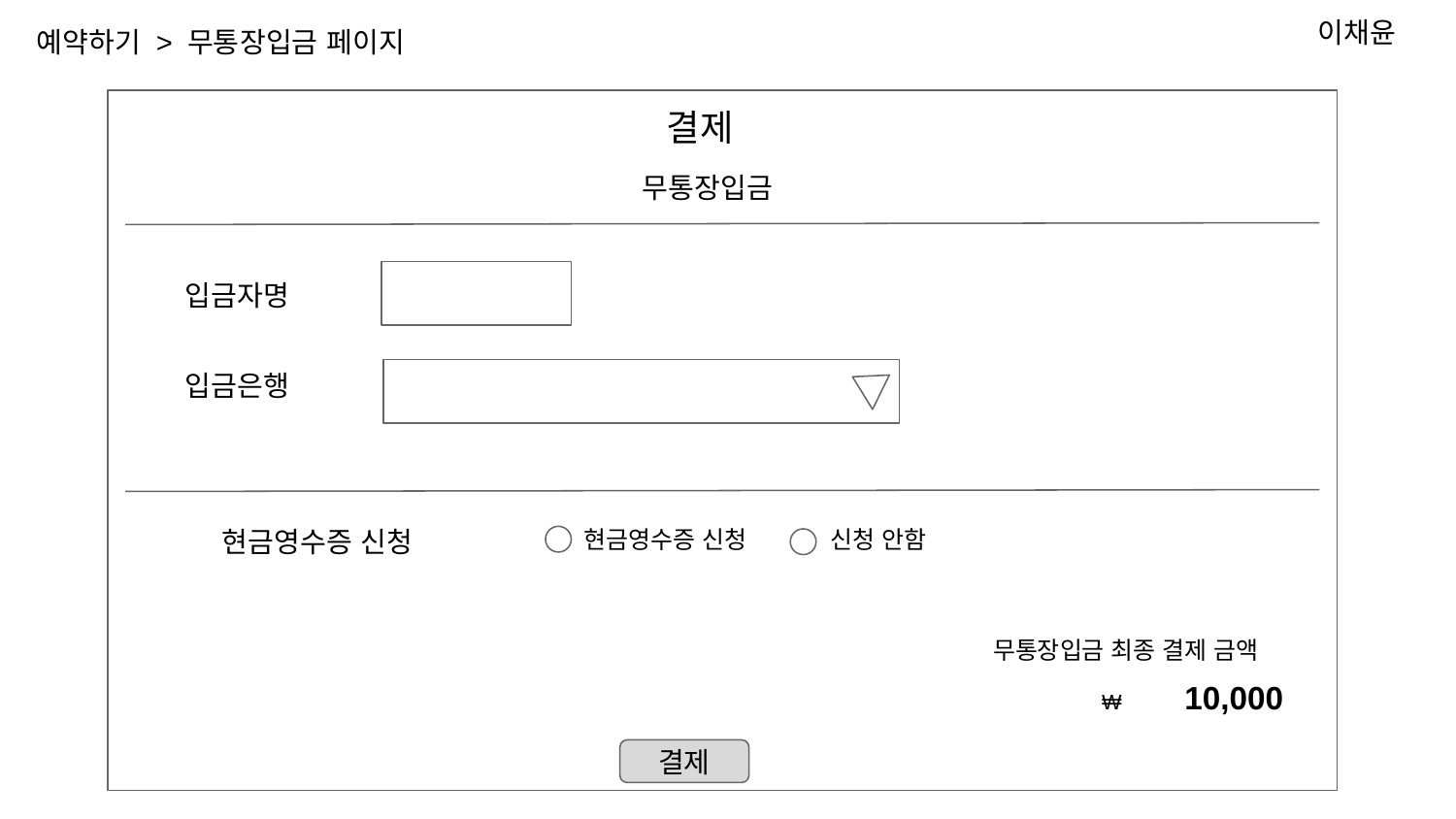

이채윤
예약하기 > 무통장입금 페이지

결제
무통장입금

입금자명
입금은행

현금영수증 신청
현금영수증 신청
신청 안함

무통장입금 최종 결제 금액
₩       10,000
결제